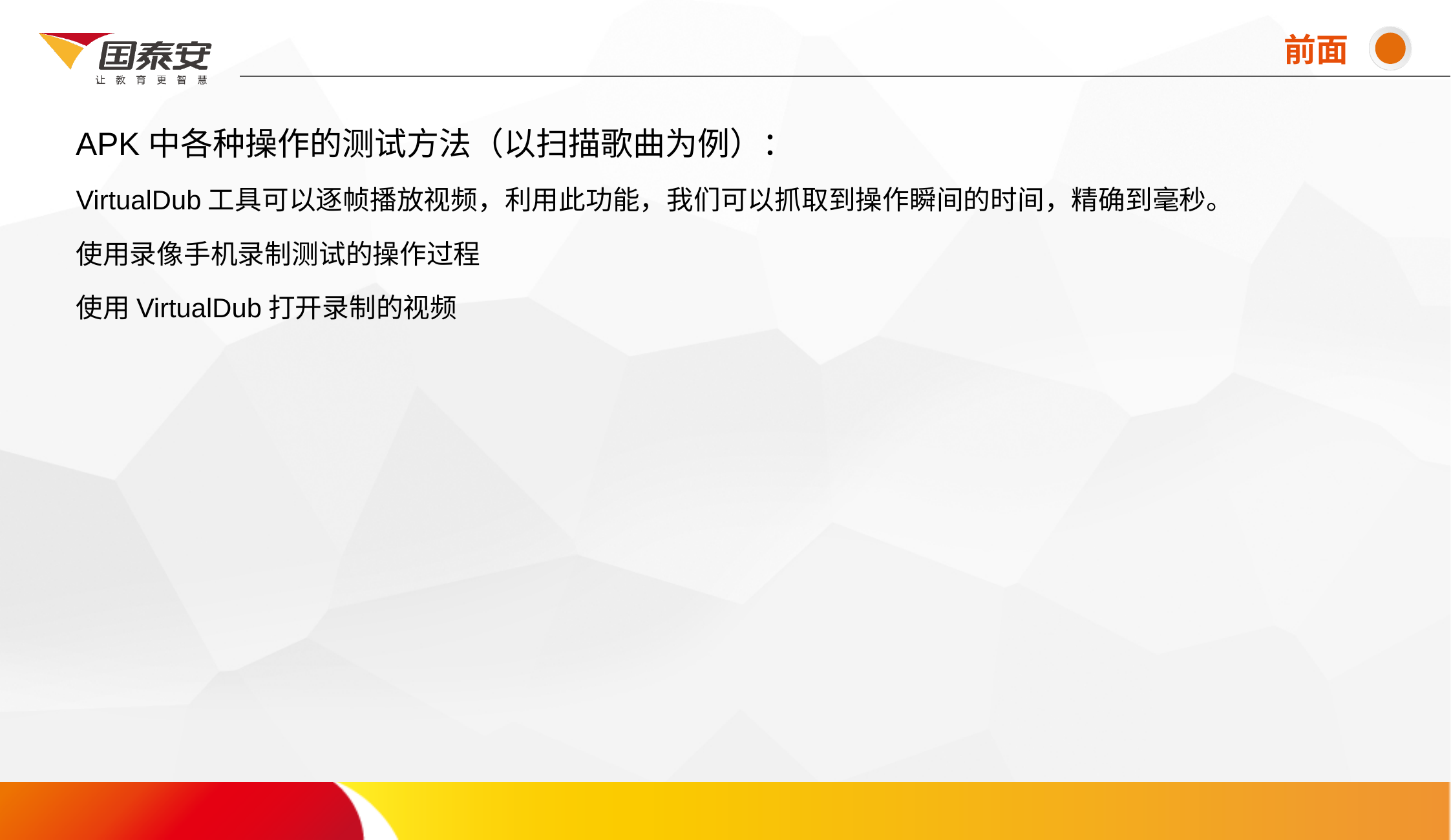

前面
# APK中各种操作的测试方法（以扫描歌曲为例）： VirtualDub工具可以逐帧播放视频，利用此功能，我们可以抓取到操作瞬间的时间，精确到毫秒。 使用录像手机录制测试的操作过程 使用VirtualDub打开录制的视频